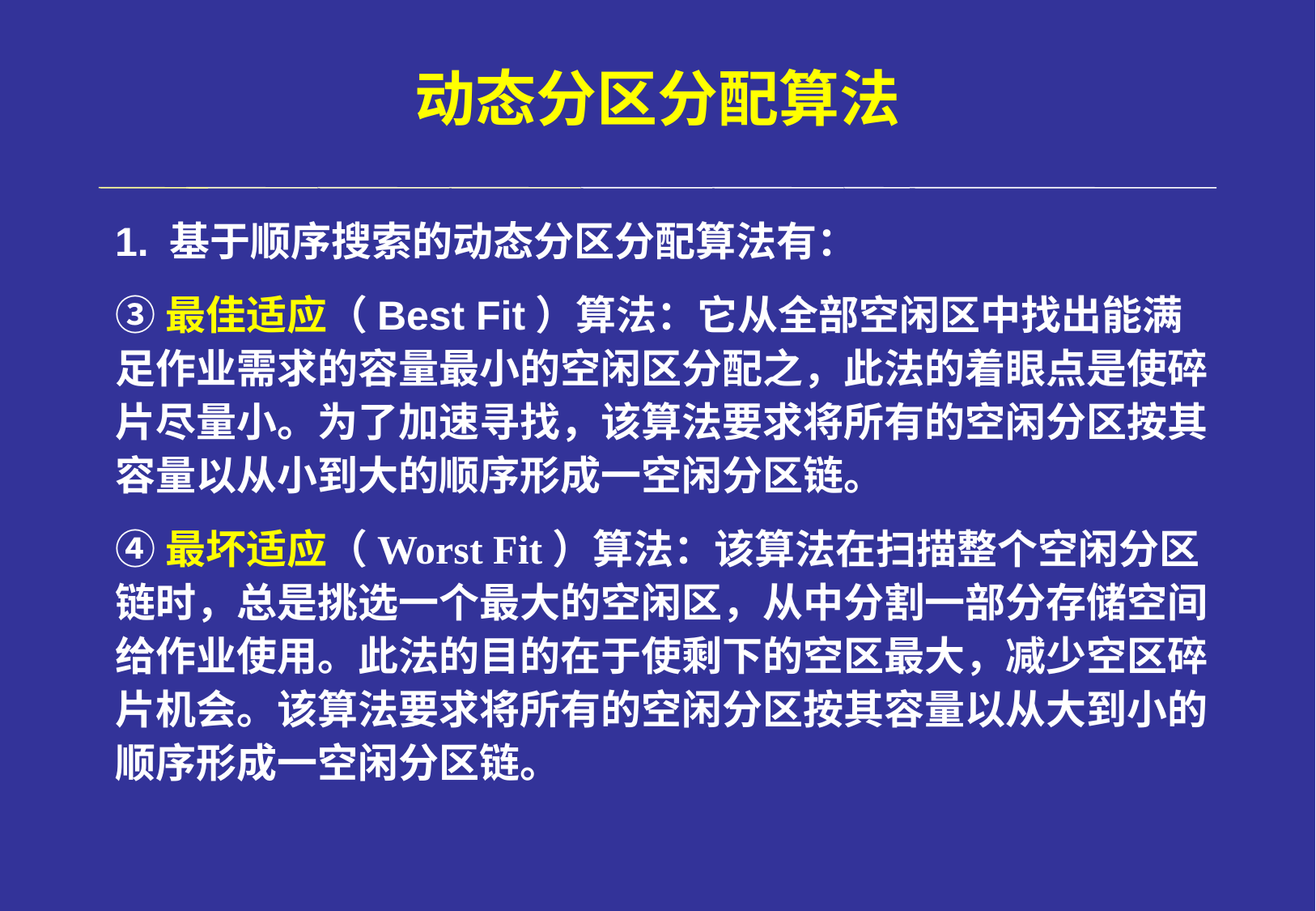

# 动态分区分配算法
1. 基于顺序搜索的动态分区分配算法有：
③最佳适应（Best Fit）算法：它从全部空闲区中找出能满足作业需求的容量最小的空闲区分配之，此法的着眼点是使碎片尽量小。为了加速寻找，该算法要求将所有的空闲分区按其容量以从小到大的顺序形成一空闲分区链。
④最坏适应（Worst Fit）算法：该算法在扫描整个空闲分区链时，总是挑选一个最大的空闲区，从中分割一部分存储空间给作业使用。此法的目的在于使剩下的空区最大，减少空区碎片机会。该算法要求将所有的空闲分区按其容量以从大到小的顺序形成一空闲分区链。